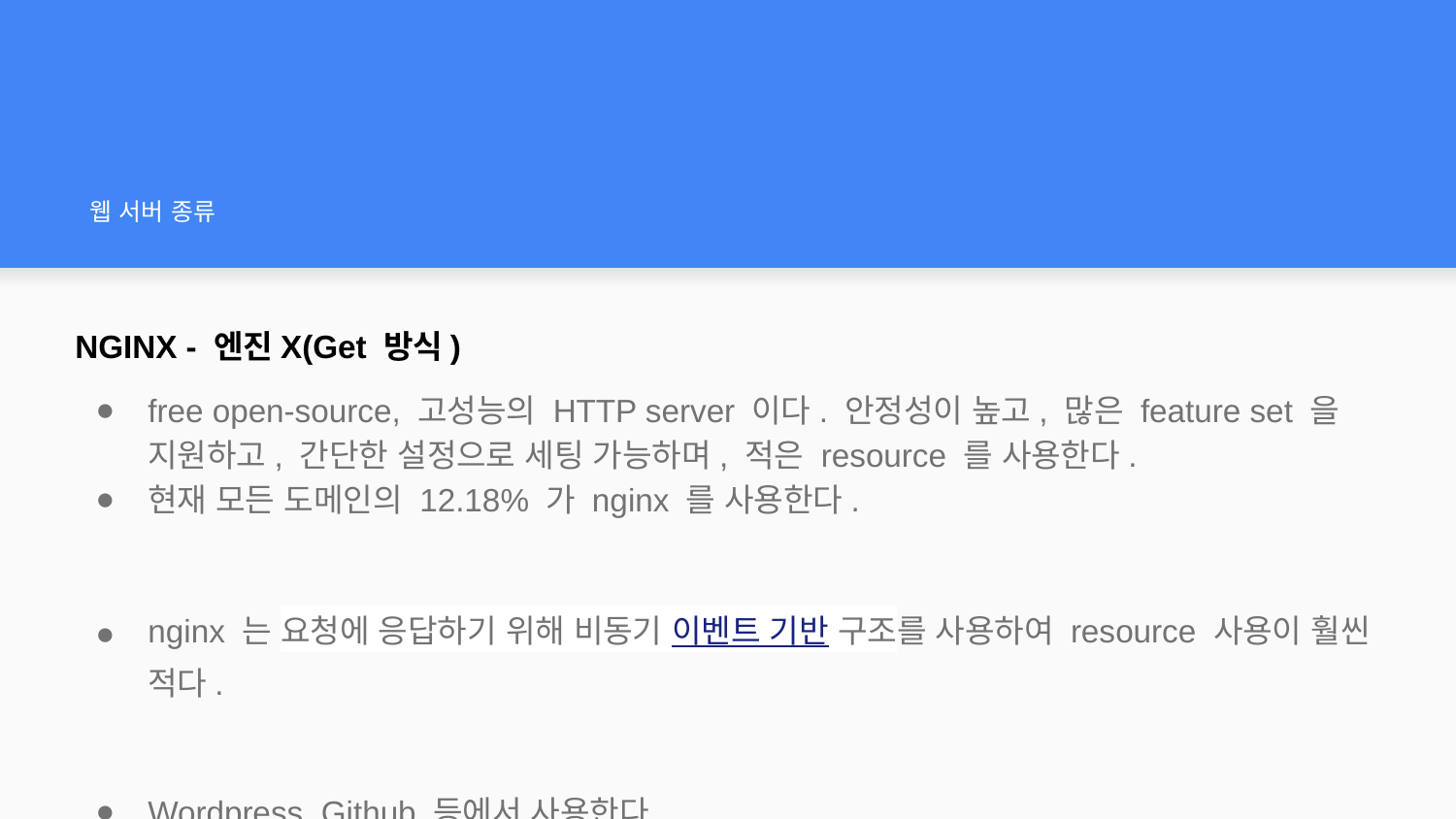

# 웹 서버 종류
NGINX - 엔진X(Get 방식)
free open-source, 고성능의 HTTP server 이다. 안정성이 높고, 많은 feature set 을 지원하고, 간단한 설정으로 세팅 가능하며, 적은 resource 를 사용한다.
현재 모든 도메인의 12.18% 가 nginx 를 사용한다.

nginx 는 요청에 응답하기 위해 비동기 이벤트 기반 구조를 사용하여 resource 사용이 훨씬 적다.

Wordpress, Github 등에서 사용한다.